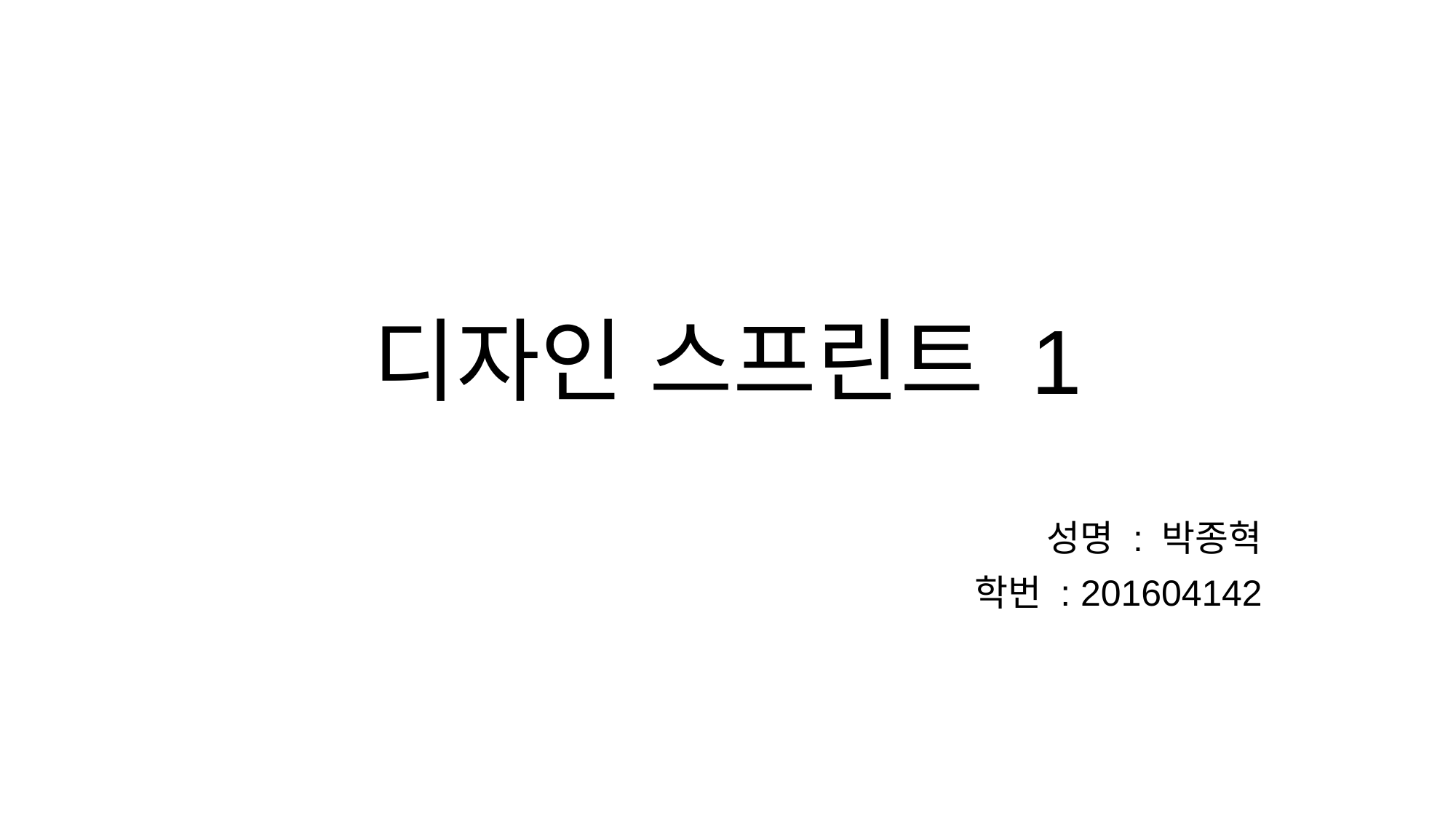

# 디자인 스프린트 1
성명 : 박종혁
학번 : 201604142